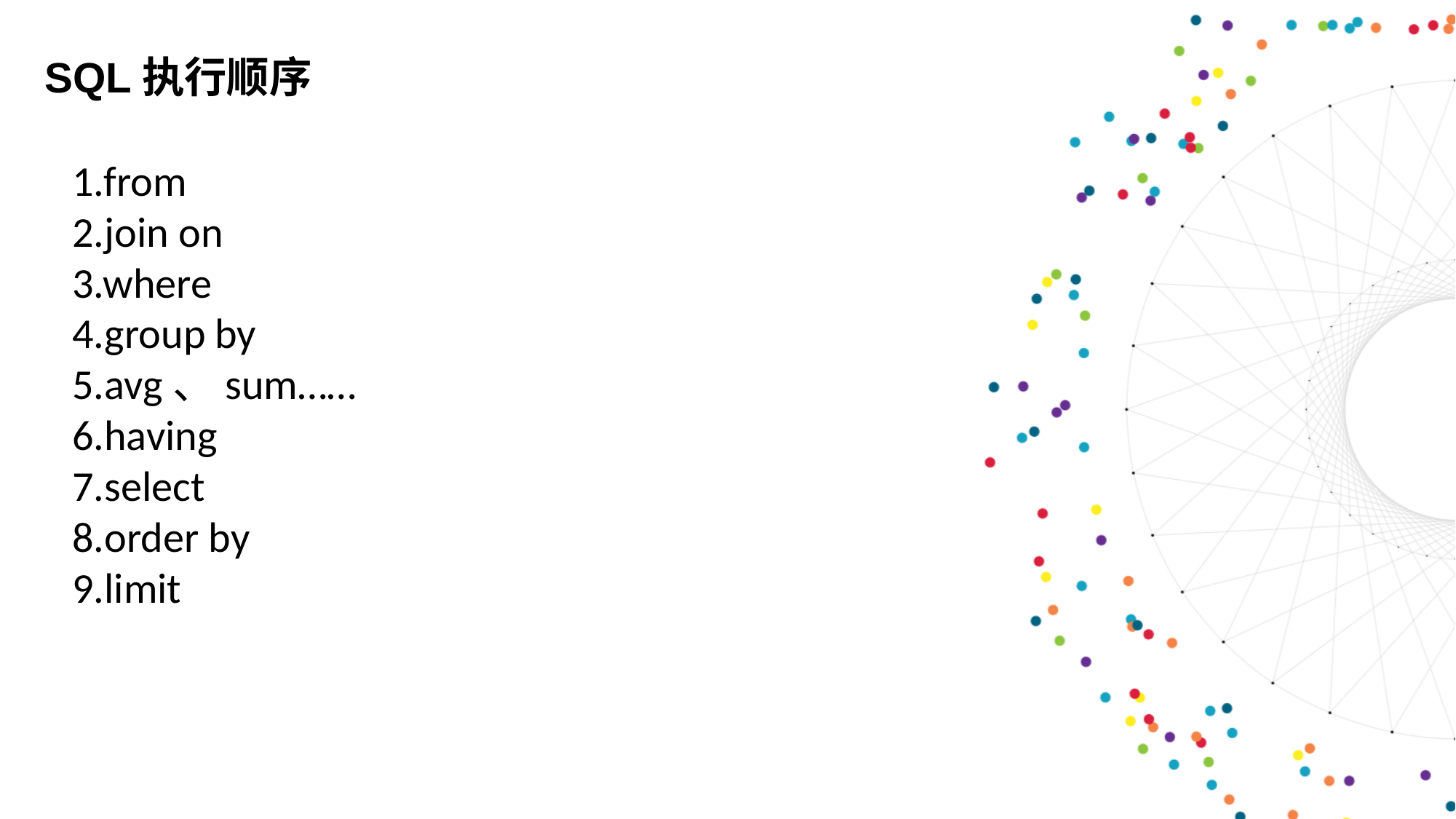

SQL执行顺序
1.from
2.join on
3.where
4.group by
5.avg、sum……
6.having
7.select
8.order by
9.limit